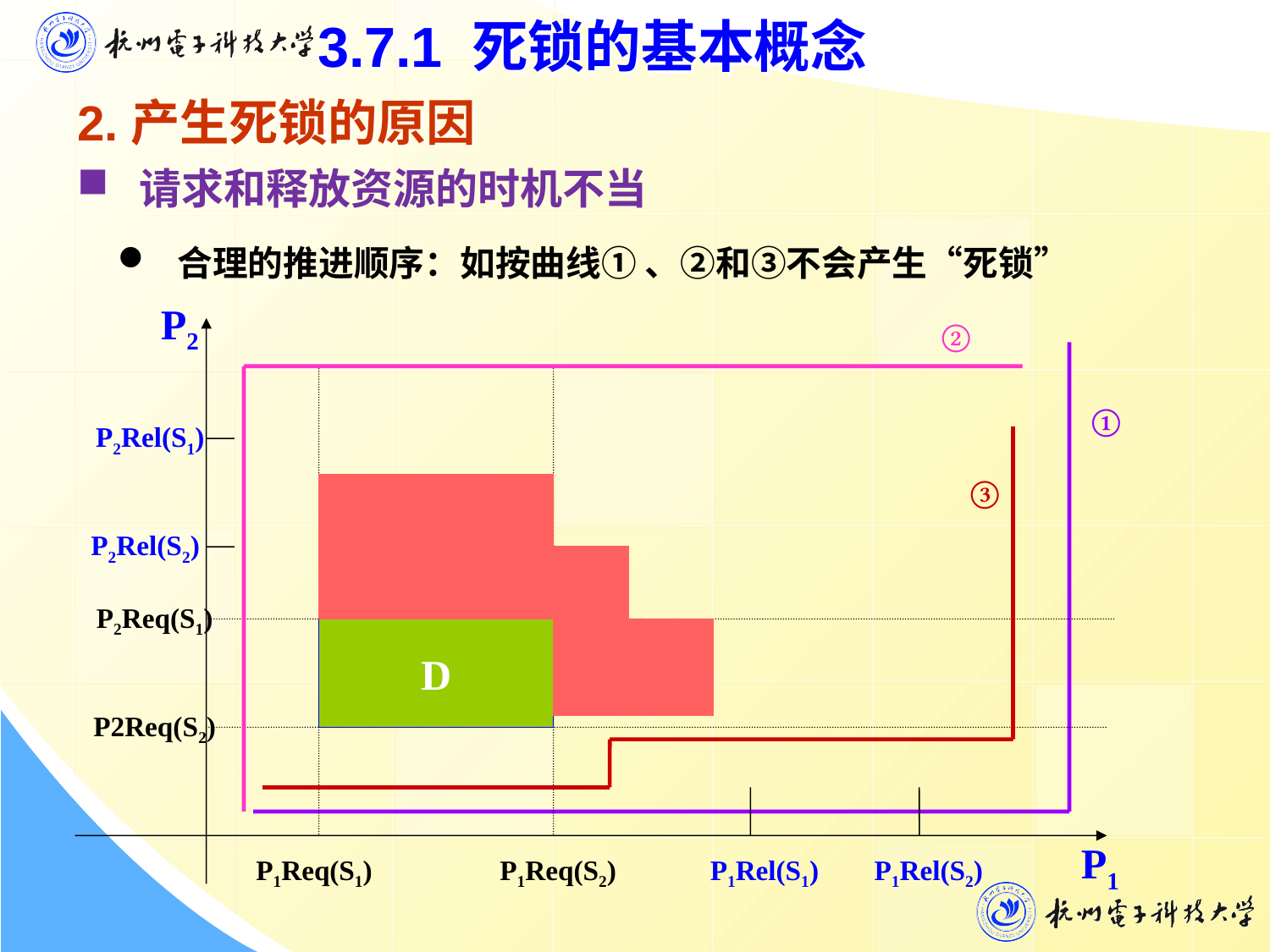

3.7.1 死锁的基本概念
2.产生死锁的原因
  请求和释放资源的时机不当
  合理的推进顺序：如按曲线① 、②和③不会产生“死锁”
P2
②

①
P2Rel(S1)

③

P2Rel(S2)

P2Req(S1)

D

D
P2Req(S2)

P1Req(S1)
P1Req(S2)
P1Rel(S1)
P1Rel(S2)
P1